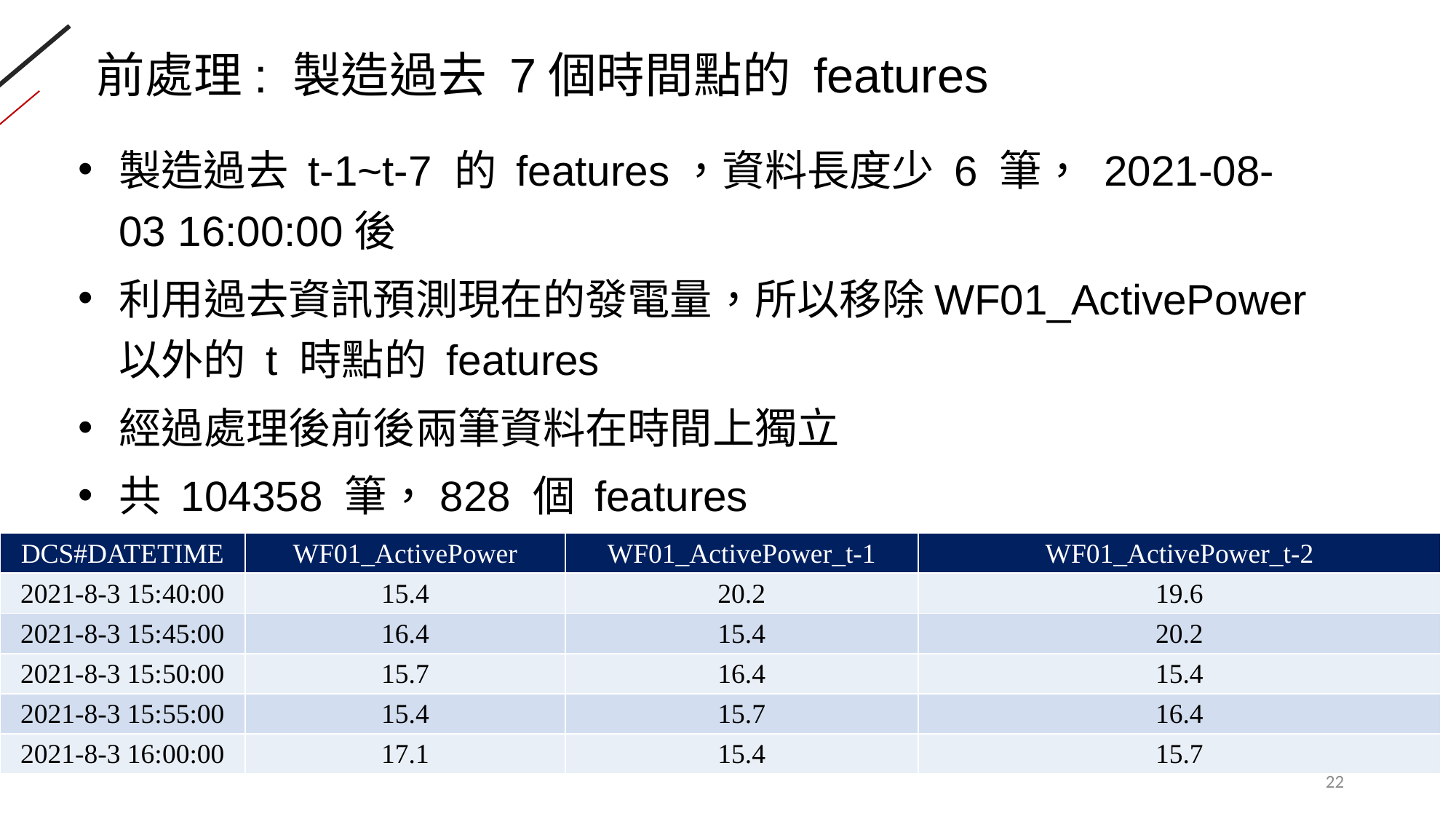

# 前處理: 製造過去 7個時間點的 features
製造過去 t-1~t-7 的 features，資料長度少 6 筆， 2021-08-03 16:00:00後
利用過去資訊預測現在的發電量，所以移除WF01_ActivePower 以外的 t 時點的 features
經過處理後前後兩筆資料在時間上獨立
共 104358 筆，828 個 features

| DCS#DATETIME | WF01\_ActivePower | WF01\_ActivePower\_t-1 | WF01\_ActivePower\_t-2 |
| --- | --- | --- | --- |
| 2021-8-3 15:40:00 | 15.4 | 20.2 | 19.6 |
| 2021-8-3 15:45:00 | 16.4 | 15.4 | 20.2 |
| 2021-8-3 15:50:00 | 15.7 | 16.4 | 15.4 |
| 2021-8-3 15:55:00 | 15.4 | 15.7 | 16.4 |
| 2021-8-3 16:00:00 | 17.1 | 15.4 | 15.7 |
22